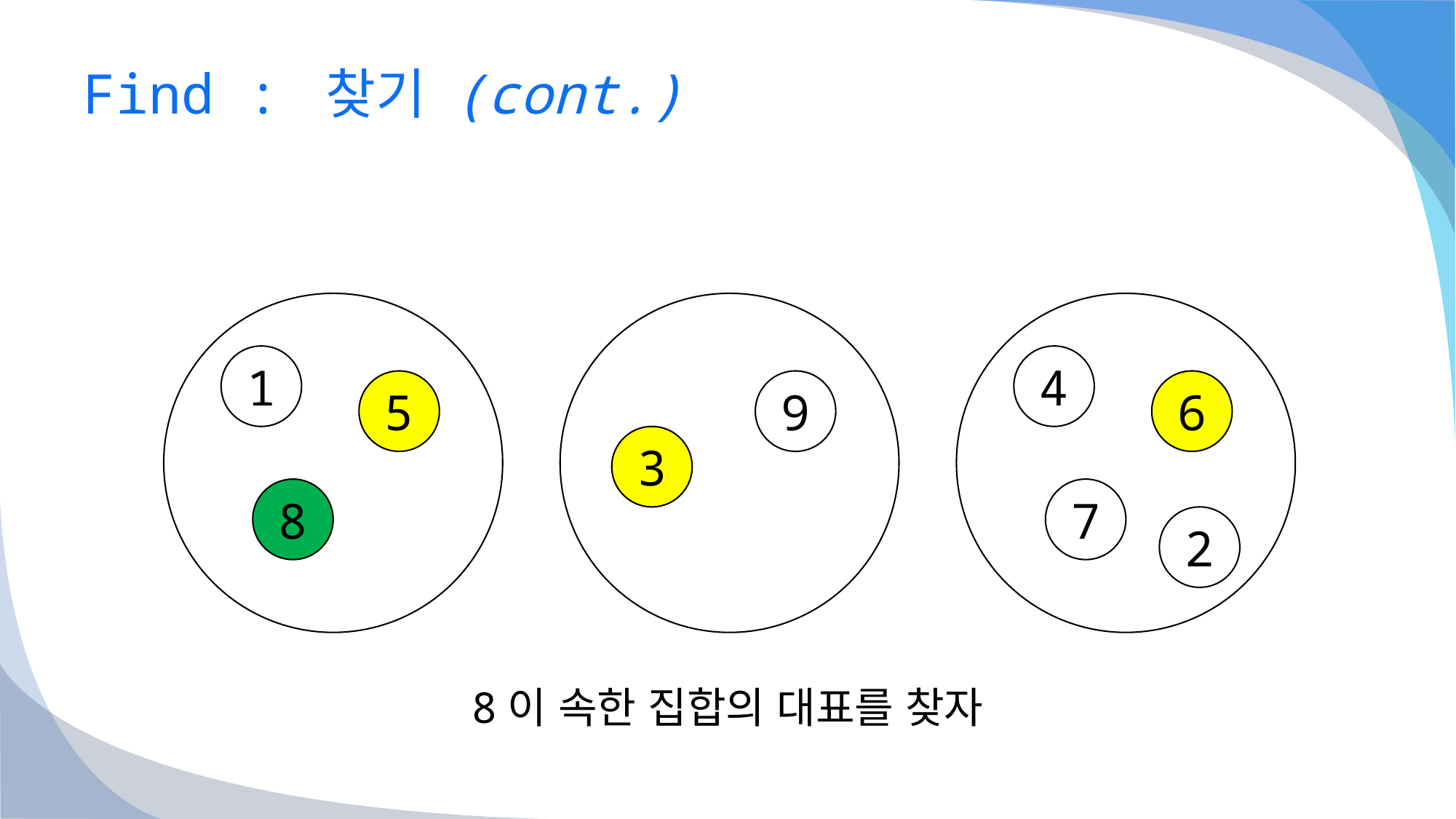

# Find : 찾기 (cont.)

1
4
5
9
6
3
8
7
2
8이 속한 집합의 대표를 찾자